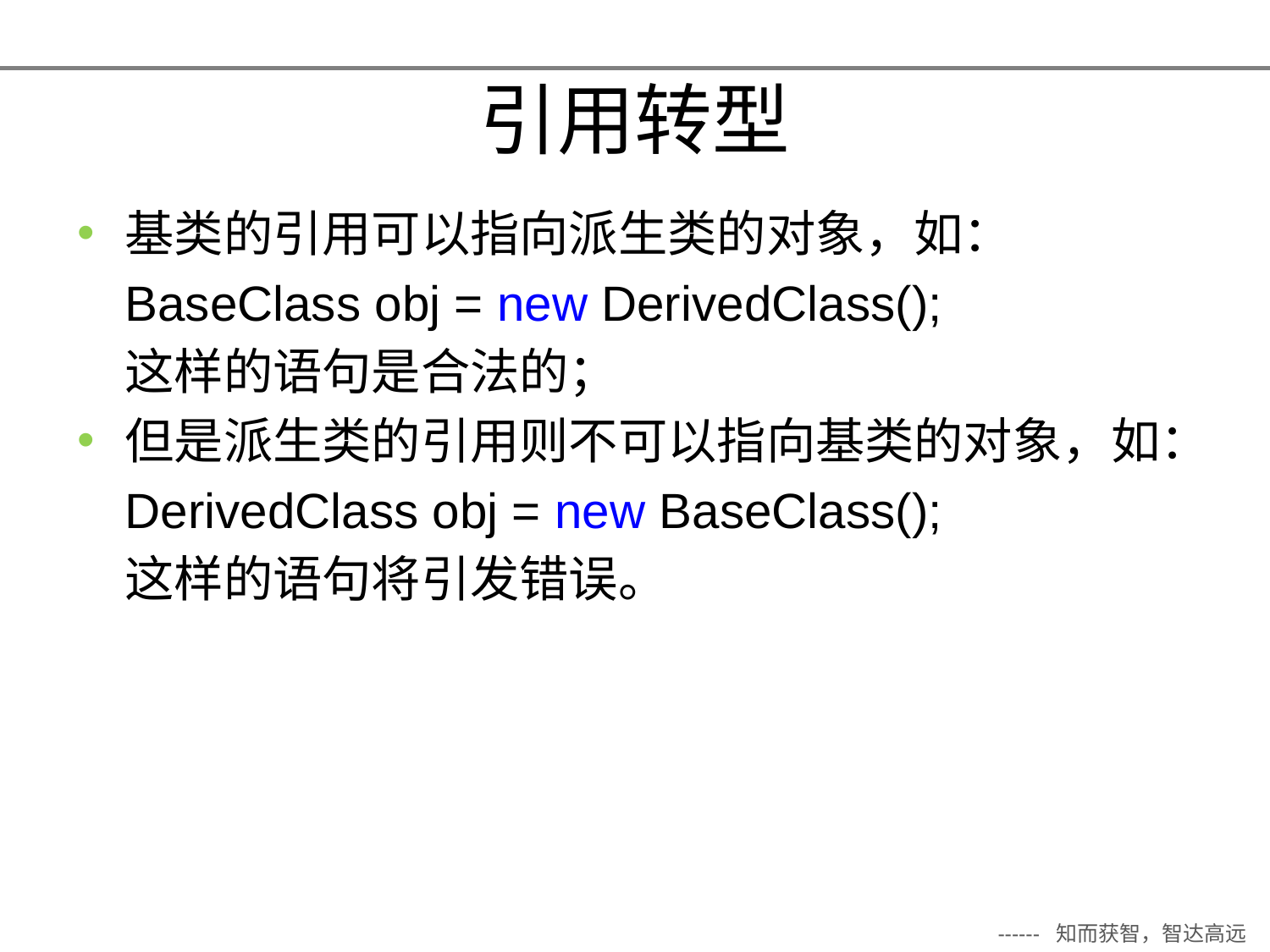

# 引用转型
基类的引用可以指向派生类的对象，如：
	BaseClass obj = new DerivedClass();
	这样的语句是合法的；
但是派生类的引用则不可以指向基类的对象，如：
	DerivedClass obj = new BaseClass();
	这样的语句将引发错误。